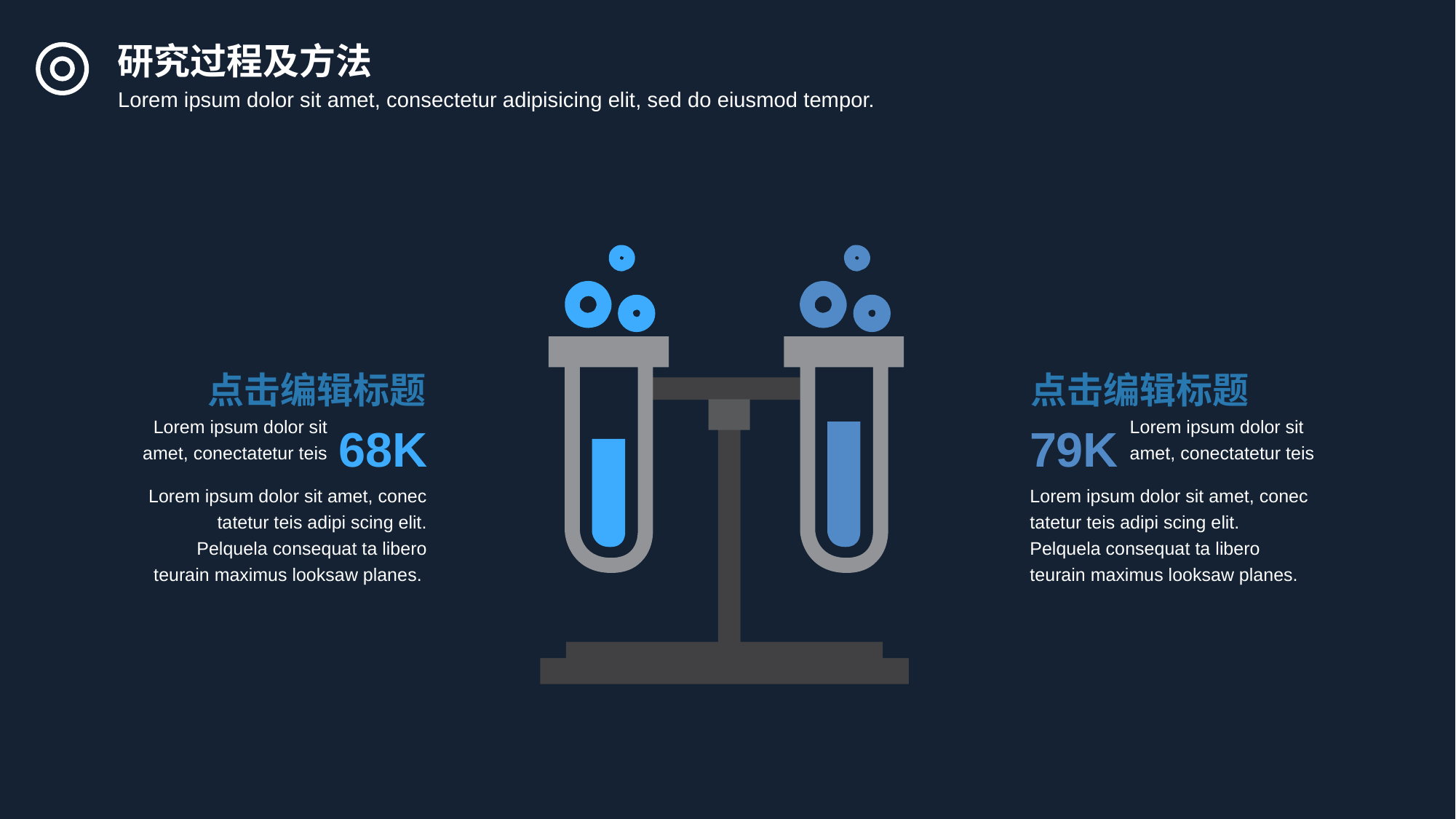

研究过程及方法

Lorem ipsum dolor sit amet, consectetur adipisicing elit, sed do eiusmod tempor.

点击编辑标题
点击编辑标题

68K
Lorem ipsum dolor sit amet, conectatetur teis
79K
Lorem ipsum dolor sit amet, conectatetur teis
Lorem ipsum dolor sit amet, conec tatetur teis adipi scing elit. Pelquela consequat ta libero teurain maximus looksaw planes.
Lorem ipsum dolor sit amet, conec tatetur teis adipi scing elit. Pelquela consequat ta libero teurain maximus looksaw planes.